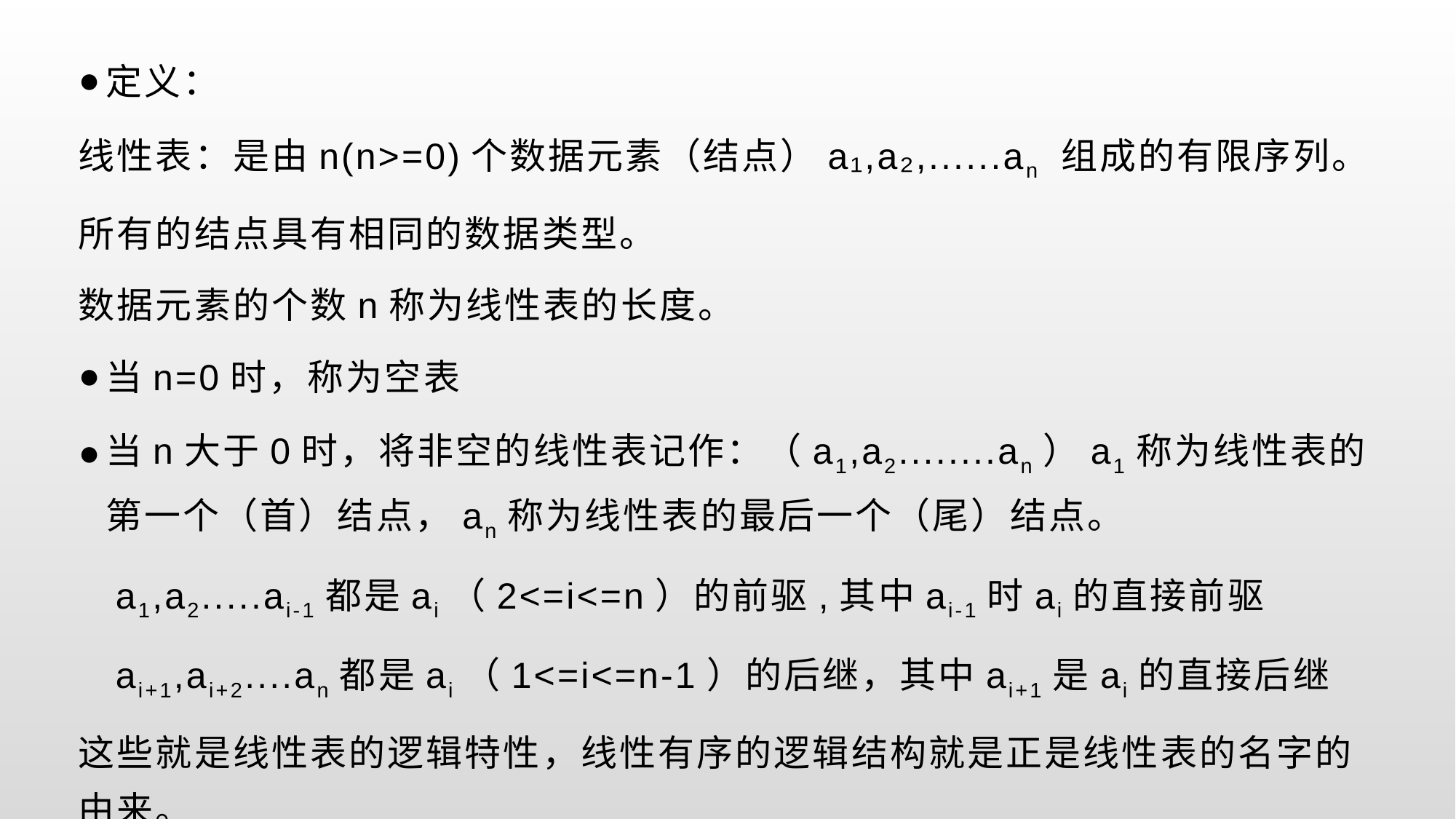

定义：
线性表：是由n(n>=0)个数据元素（结点）a₁,a₂,......an 组成的有限序列。
所有的结点具有相同的数据类型。
数据元素的个数n称为线性表的长度。
当n=0时，称为空表
当n大于0时，将非空的线性表记作：（a1,a2........an）a1称为线性表的第一个（首）结点，an称为线性表的最后一个（尾）结点。
   a1,a2.....ai-1都是ai（2<=i<=n）的前驱,其中ai-1时ai的直接前驱
   ai+1,ai+2....an都是ai（1<=i<=n-1）的后继，其中ai+1是ai的直接后继
这些就是线性表的逻辑特性，线性有序的逻辑结构就是正是线性表的名字的由来。